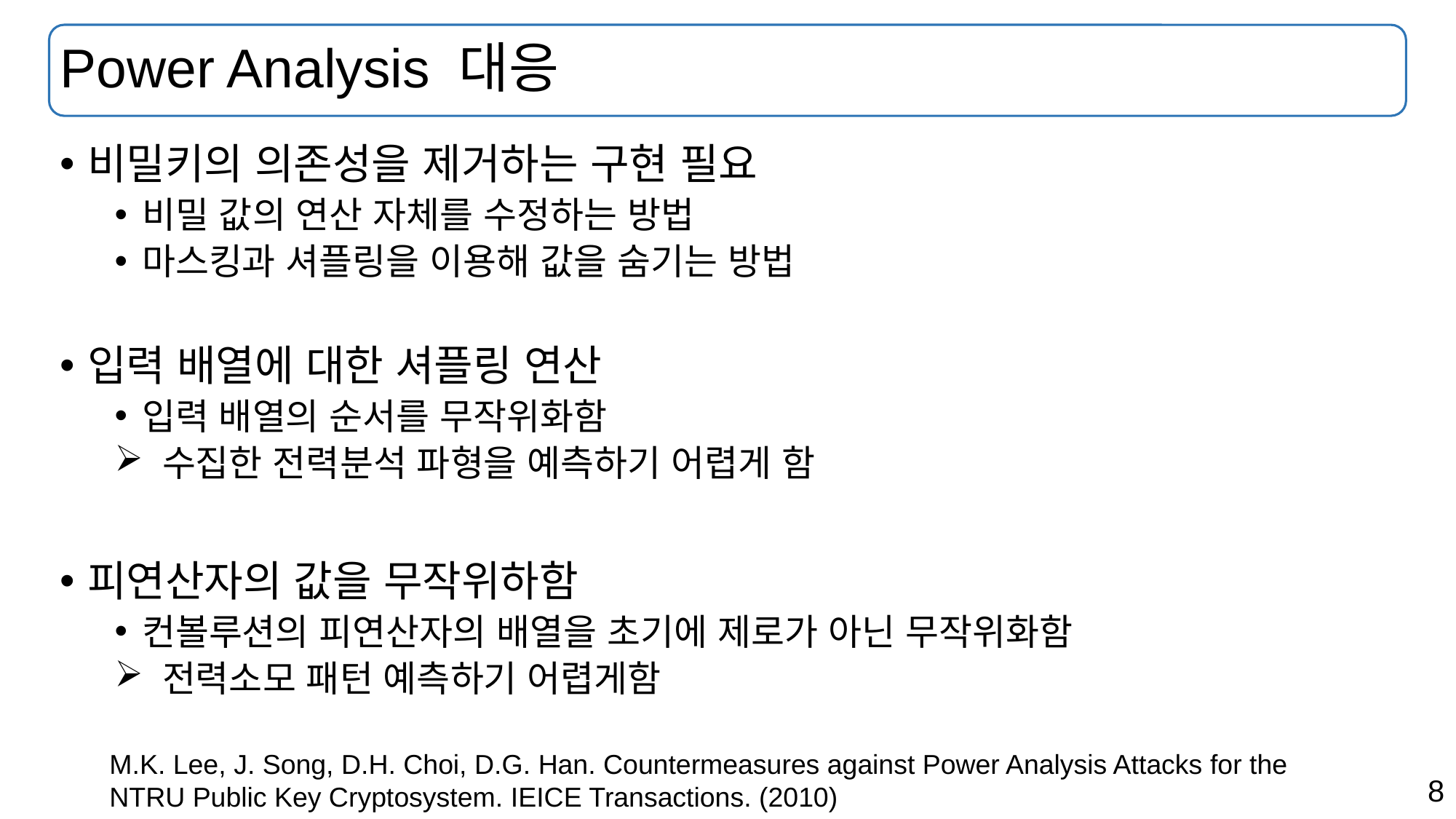

# Power Analysis 대응
비밀키의 의존성을 제거하는 구현 필요
비밀 값의 연산 자체를 수정하는 방법
마스킹과 셔플링을 이용해 값을 숨기는 방법

입력 배열에 대한 셔플링 연산
입력 배열의 순서를 무작위화함
 수집한 전력분석 파형을 예측하기 어렵게 함

피연산자의 값을 무작위하함
컨볼루션의 피연산자의 배열을 초기에 제로가 아닌 무작위화함
 전력소모 패턴 예측하기 어렵게함

M.K. Lee, J. Song, D.H. Choi, D.G. Han. Countermeasures against Power Analysis Attacks for the NTRU Public Key Cryptosystem. IEICE Transactions. (2010)